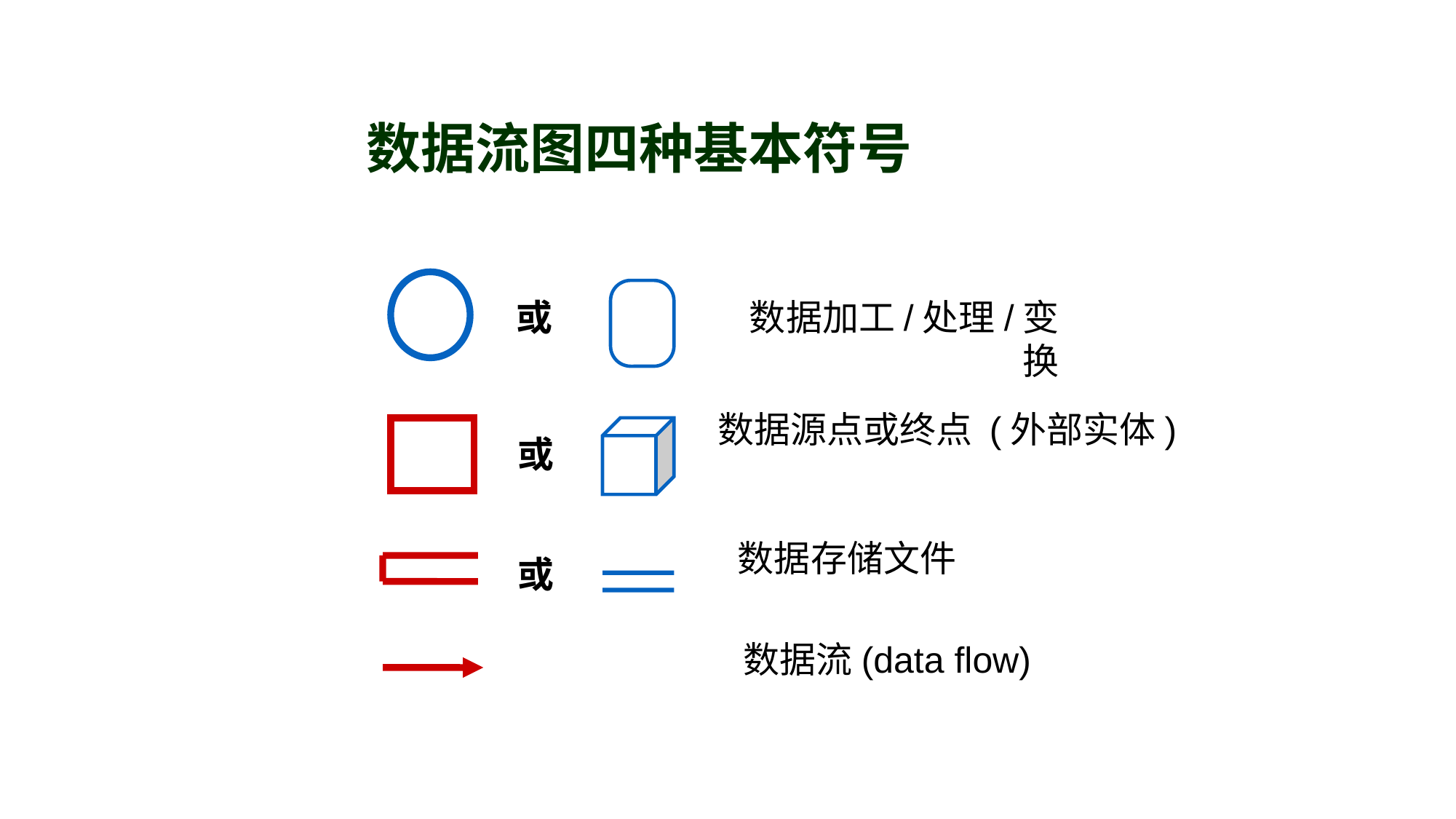

# 数据流图四种基本符号

或
数据加工/处理/变换
数据源点或终点 (外部实体)

或
数据存储文件
或

数据流(data flow)